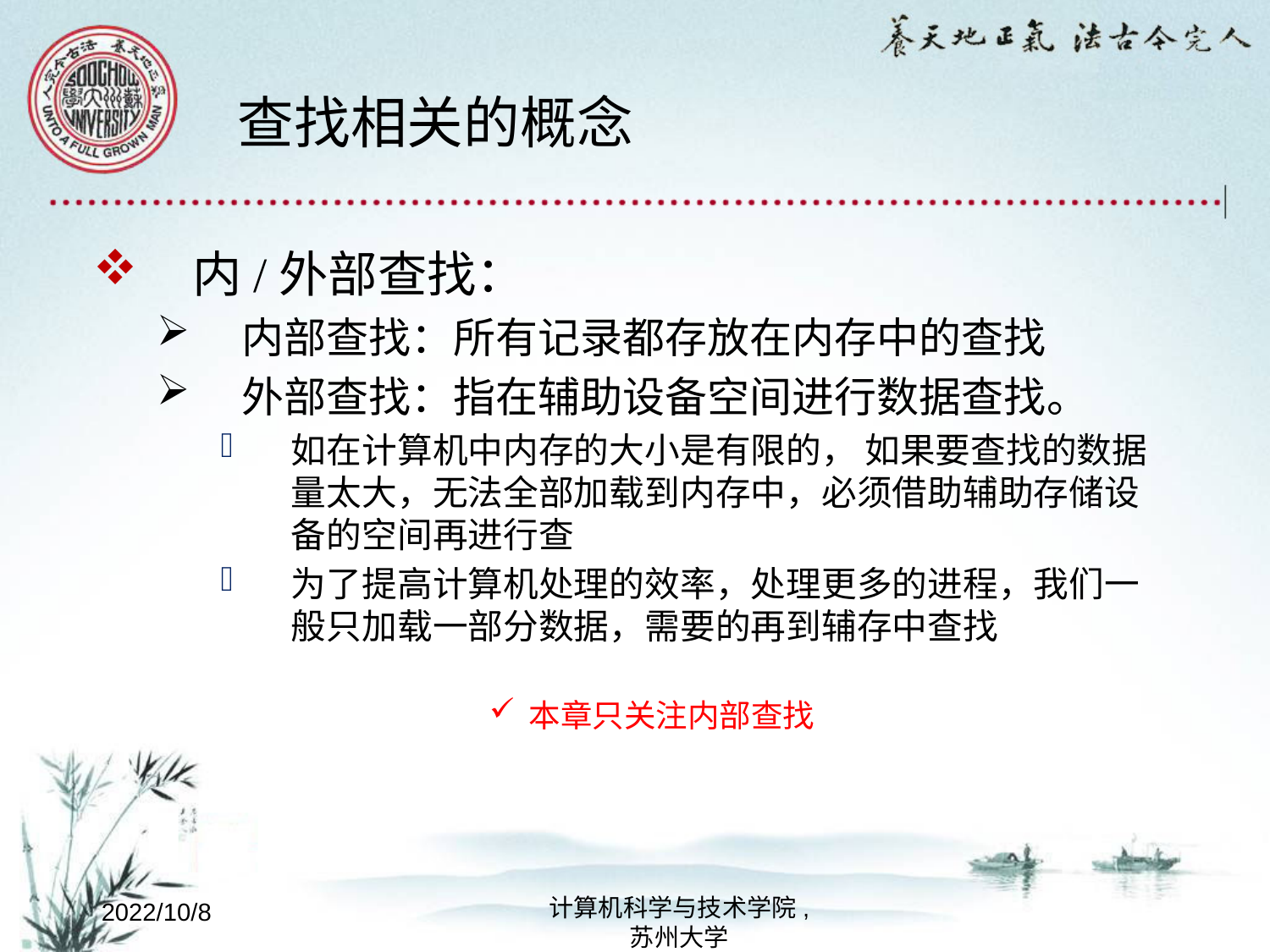

# 查找相关的概念
内/外部查找：
内部查找：所有记录都存放在内存中的查找
外部查找：指在辅助设备空间进行数据查找。
如在计算机中内存的大小是有限的， 如果要查找的数据量太大，无法全部加载到内存中，必须借助辅助存储设备的空间再进行查
为了提高计算机处理的效率，处理更多的进程，我们一般只加载一部分数据，需要的再到辅存中查找
本章只关注内部查找
计算机科学与技术学院,
苏州大学
2022/10/8